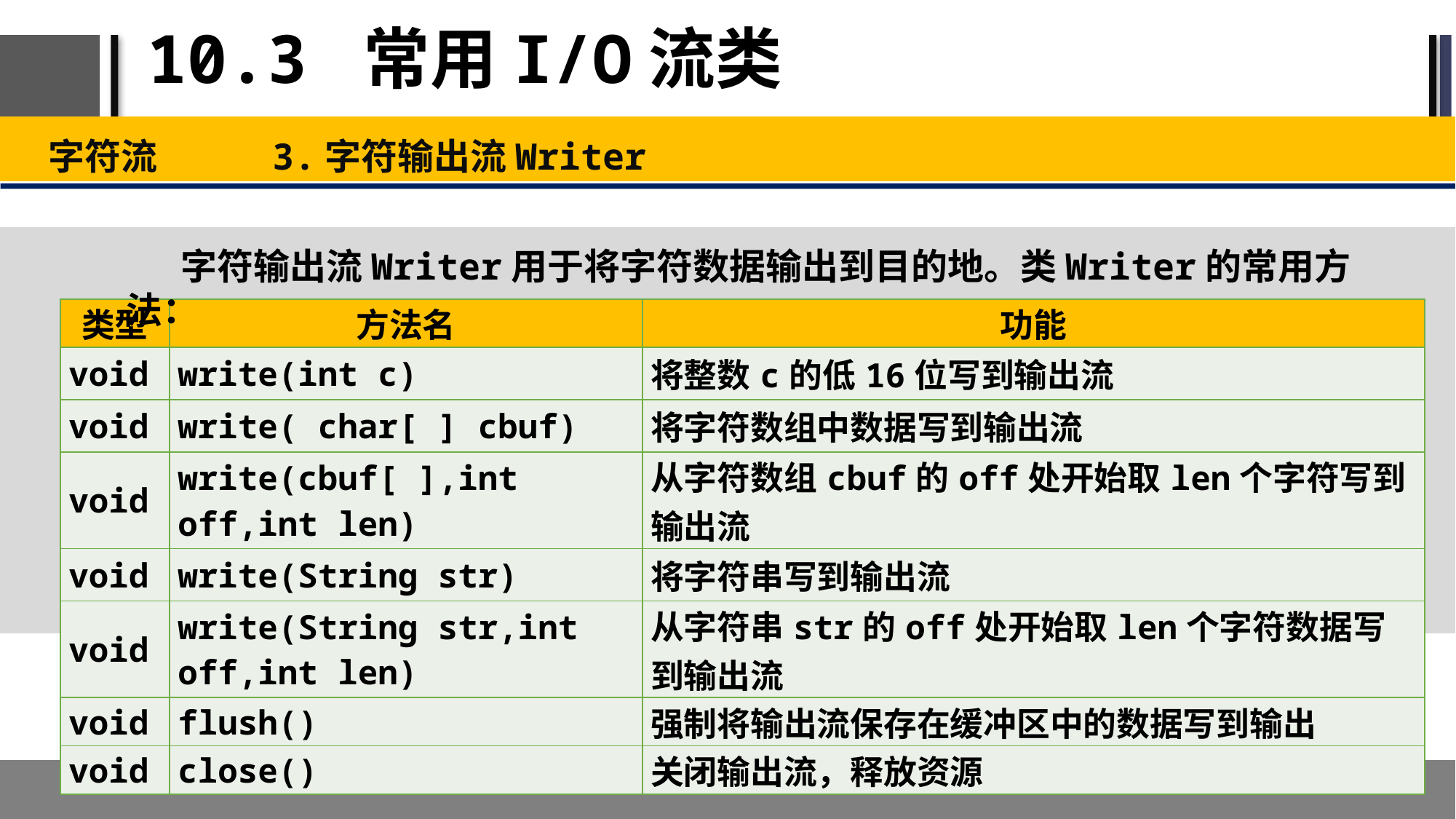

# 10.3 常用I/O流类

字符流             3.字符输出流Writer

字符输出流Writer用于将字符数据输出到目的地。类Writer的常用方法：
| 类型 | 方法名 | 功能 |
| --- | --- | --- |
| void | write(int c) | 将整数c的低16位写到输出流 |
| void | write( char[ ] cbuf) | 将字符数组中数据写到输出流 |
| void | write(cbuf[ ],int off,int len) | 从字符数组cbuf的off处开始取len个字符写到输出流 |
| void | write(String str) | 将字符串写到输出流 |
| void | write(String str,int off,int len) | 从字符串str的off处开始取len个字符数据写到输出流 |
| void | flush() | 强制将输出流保存在缓冲区中的数据写到输出 |
| void | close() | 关闭输出流，释放资源 |